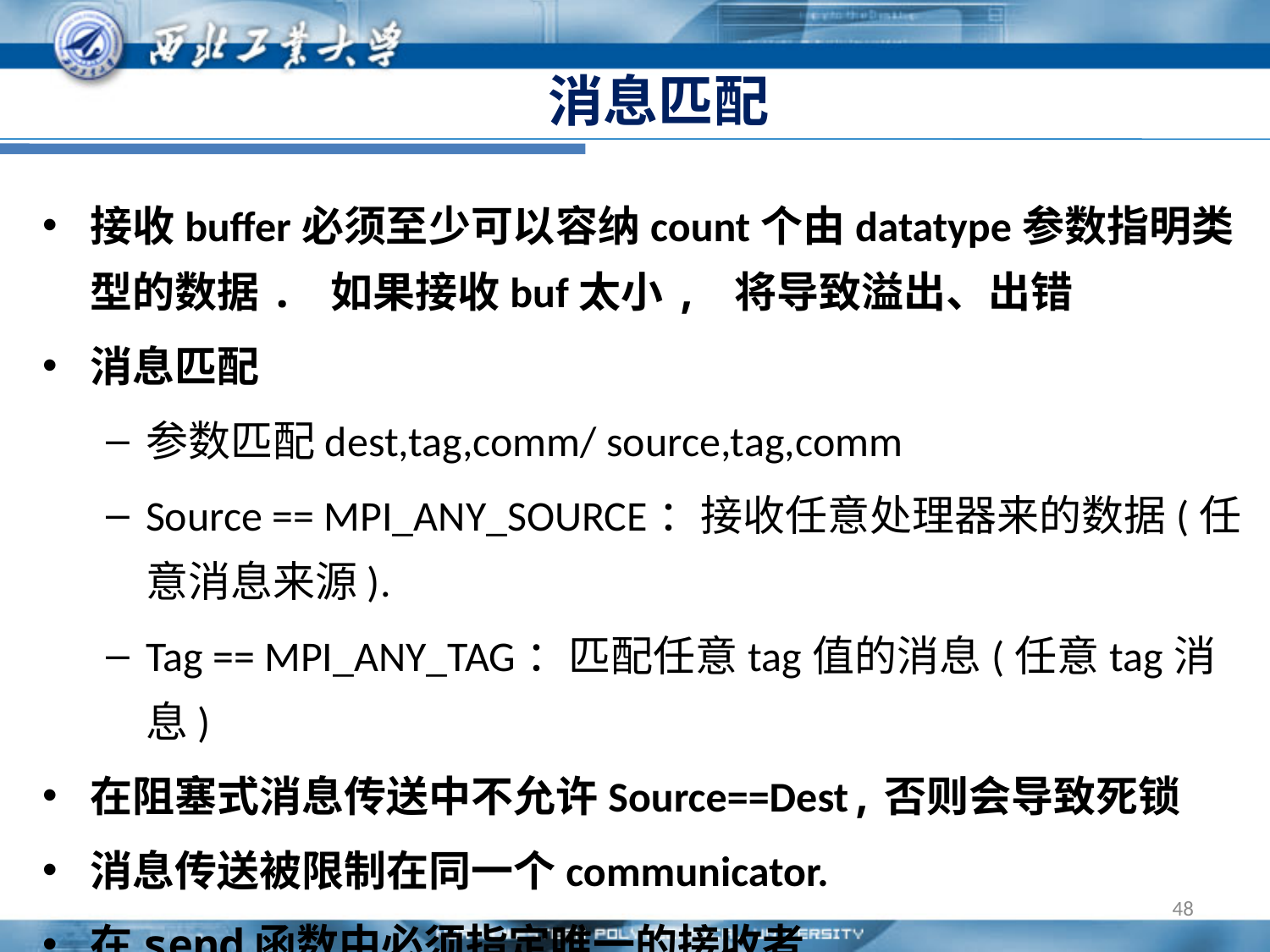

# 消息匹配
接收buffer必须至少可以容纳count个由datatype参数指明类型的数据. 如果接收buf太小, 将导致溢出、出错
消息匹配
参数匹配dest,tag,comm/ source,tag,comm
Source == MPI_ANY_SOURCE：接收任意处理器来的数据(任意消息来源).
Tag == MPI_ANY_TAG：匹配任意tag值的消息(任意tag消息)
在阻塞式消息传送中不允许Source==Dest,否则会导致死锁
消息传送被限制在同一个communicator.
在send函数中必须指定唯一的接收者
48